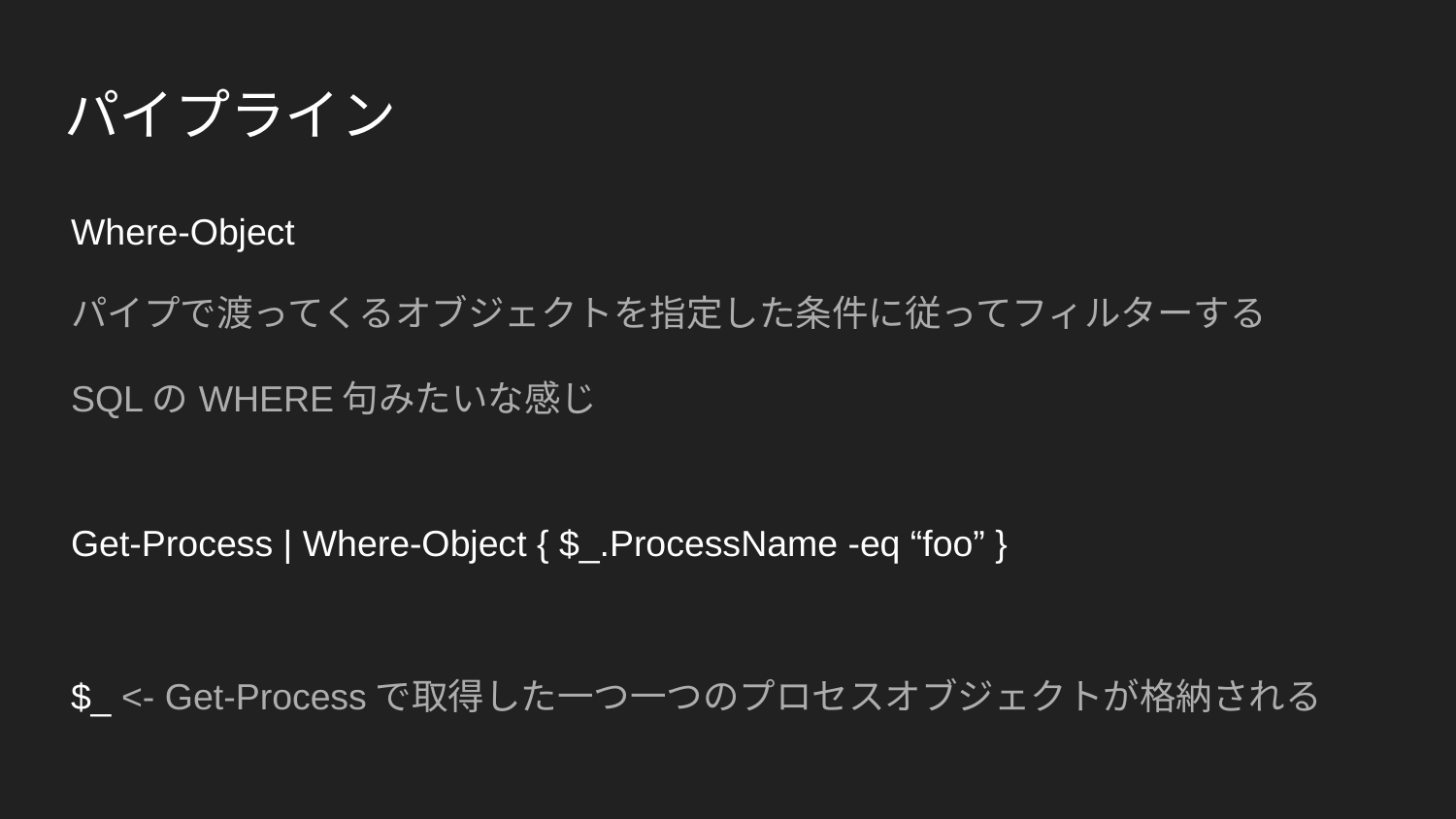

# パイプライン
Where-Object
パイプで渡ってくるオブジェクトを指定した条件に従ってフィルターする
SQLのWHERE句みたいな感じ

Get-Process | Where-Object { $_.ProcessName -eq “foo” }

$_ <- Get-Processで取得した一つ一つのプロセスオブジェクトが格納される